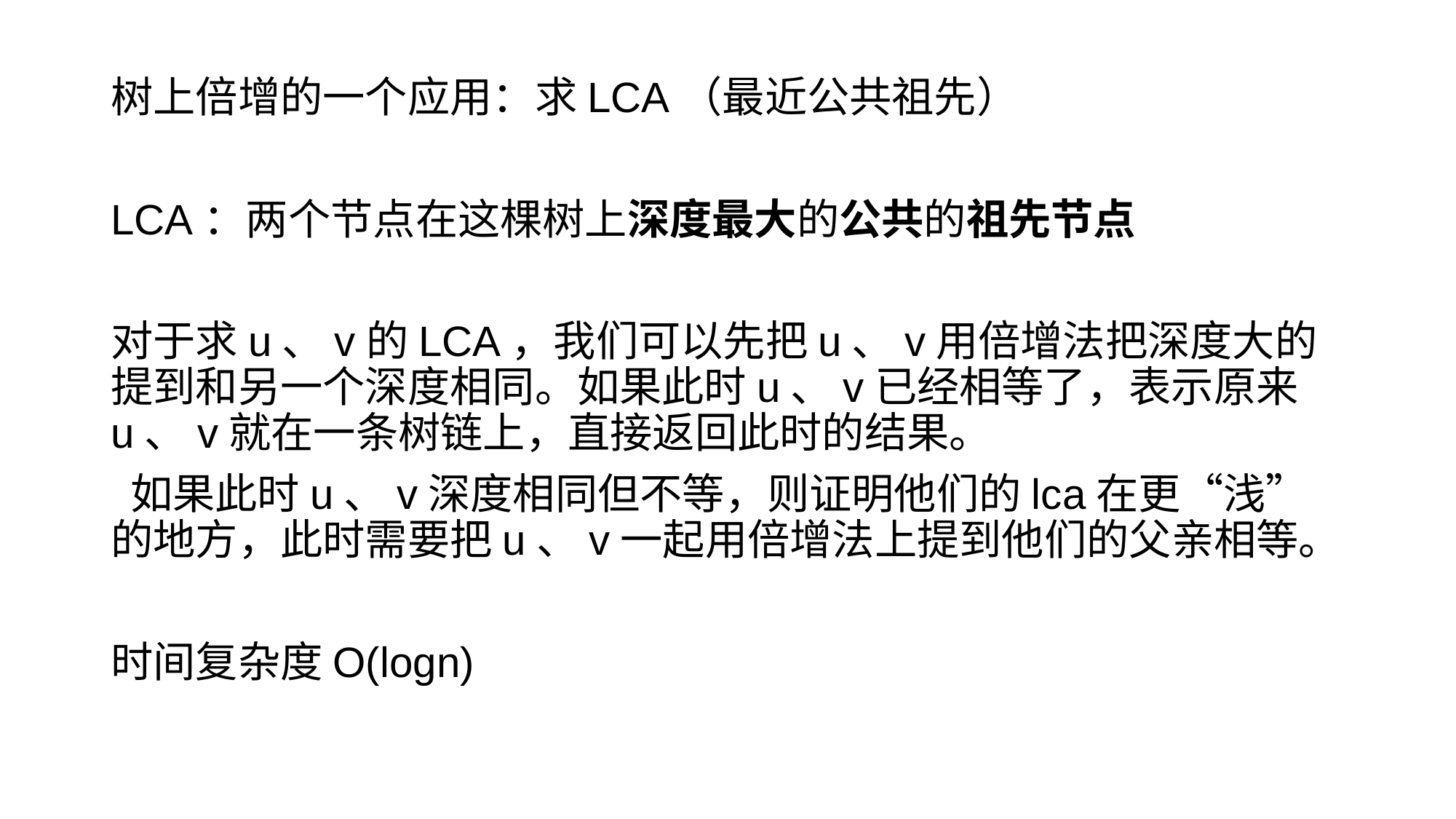

树上倍增的一个应用：求LCA（最近公共祖先）

LCA：两个节点在这棵树上深度最大的公共的祖先节点

对于求u、v的LCA，我们可以先把u、v用倍增法把深度大的提到和另一个深度相同。如果此时u、v已经相等了，表示原来u、v就在一条树链上，直接返回此时的结果。
 如果此时u、v深度相同但不等，则证明他们的lca在更“浅”的地方，此时需要把u、v一起用倍增法上提到他们的父亲相等。

时间复杂度O(logn)